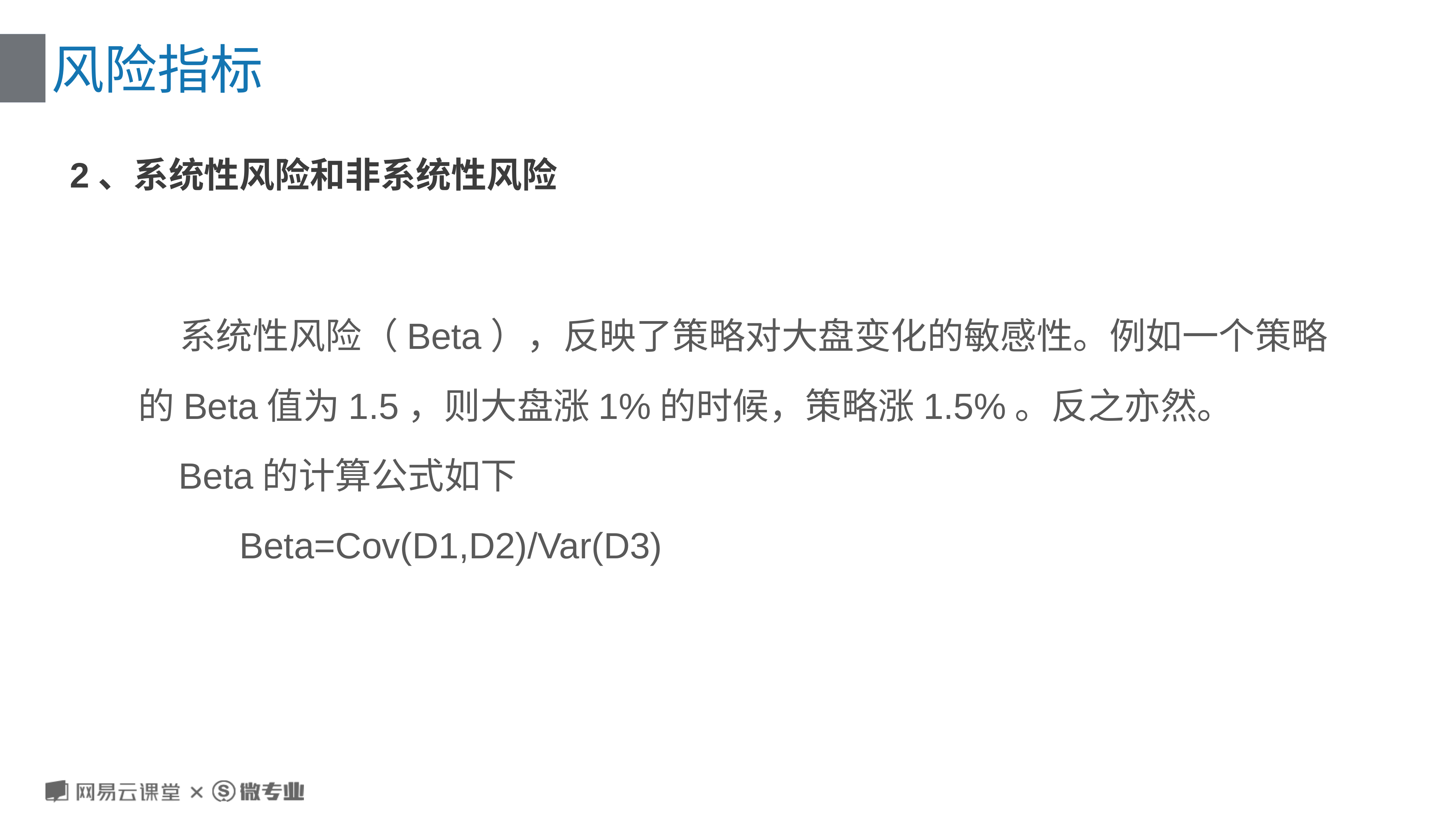

# 风险指标
2、系统性风险和非系统性风险
    系统性风险（Beta），反映了策略对大盘变化的敏感性。例如一个策略的Beta值为1.5，则大盘涨1%的时候，策略涨1.5%。反之亦然。
    Beta的计算公式如下
          Beta=Cov(D1,D2)/Var(D3)